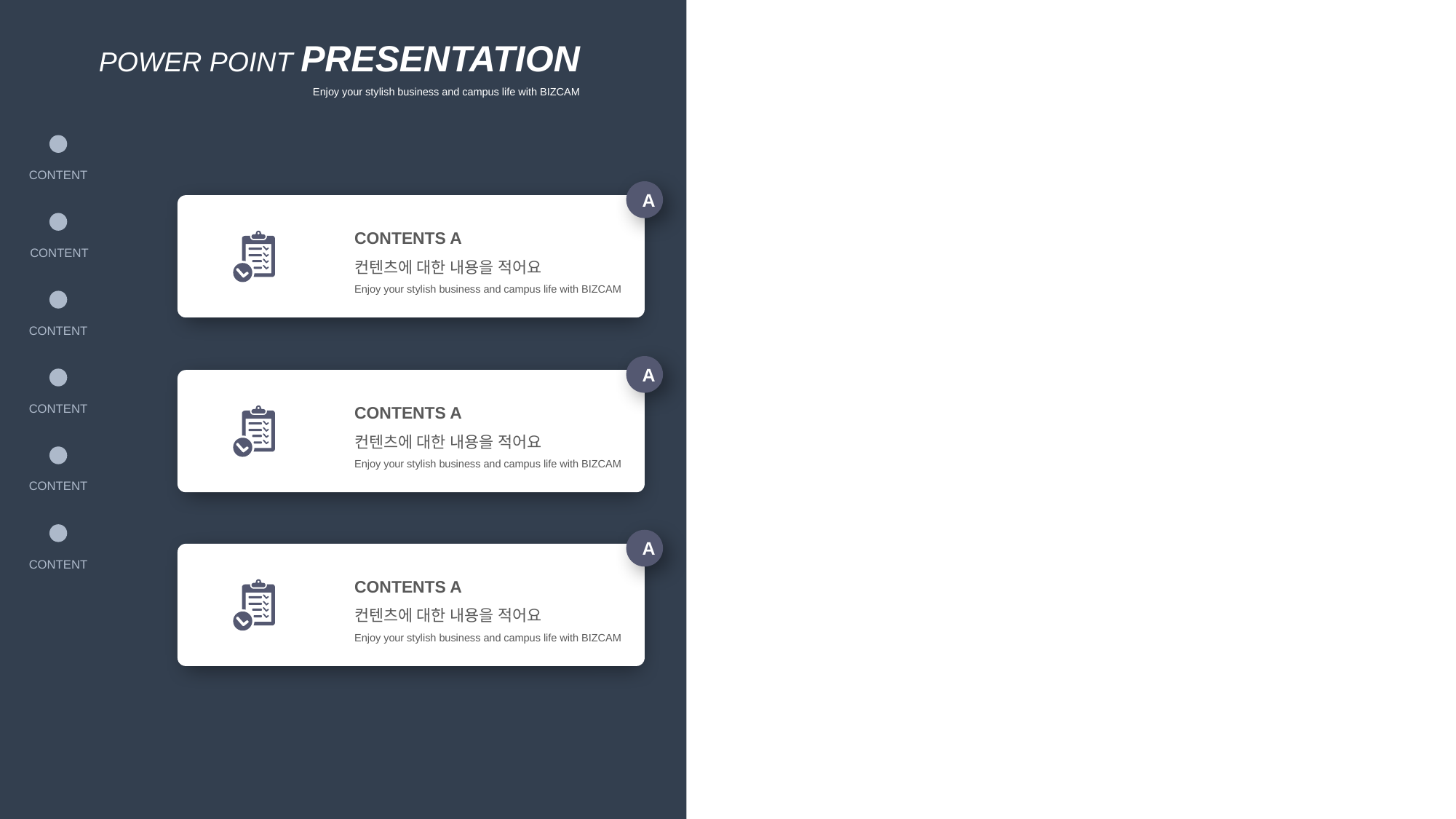

POWER POINT PRESENTATION
Enjoy your stylish business and campus life with BIZCAM

CONTENT
A
CONTENTS A
컨텐츠에 대한 내용을 적어요
Enjoy your stylish business and campus life with BIZCAM

CONTENT

CONTENT
A

CONTENTS A
컨텐츠에 대한 내용을 적어요
Enjoy your stylish business and campus life with BIZCAM
CONTENT

CONTENT

A
CONTENTS A
컨텐츠에 대한 내용을 적어요
Enjoy your stylish business and campus life with BIZCAM
CONTENT